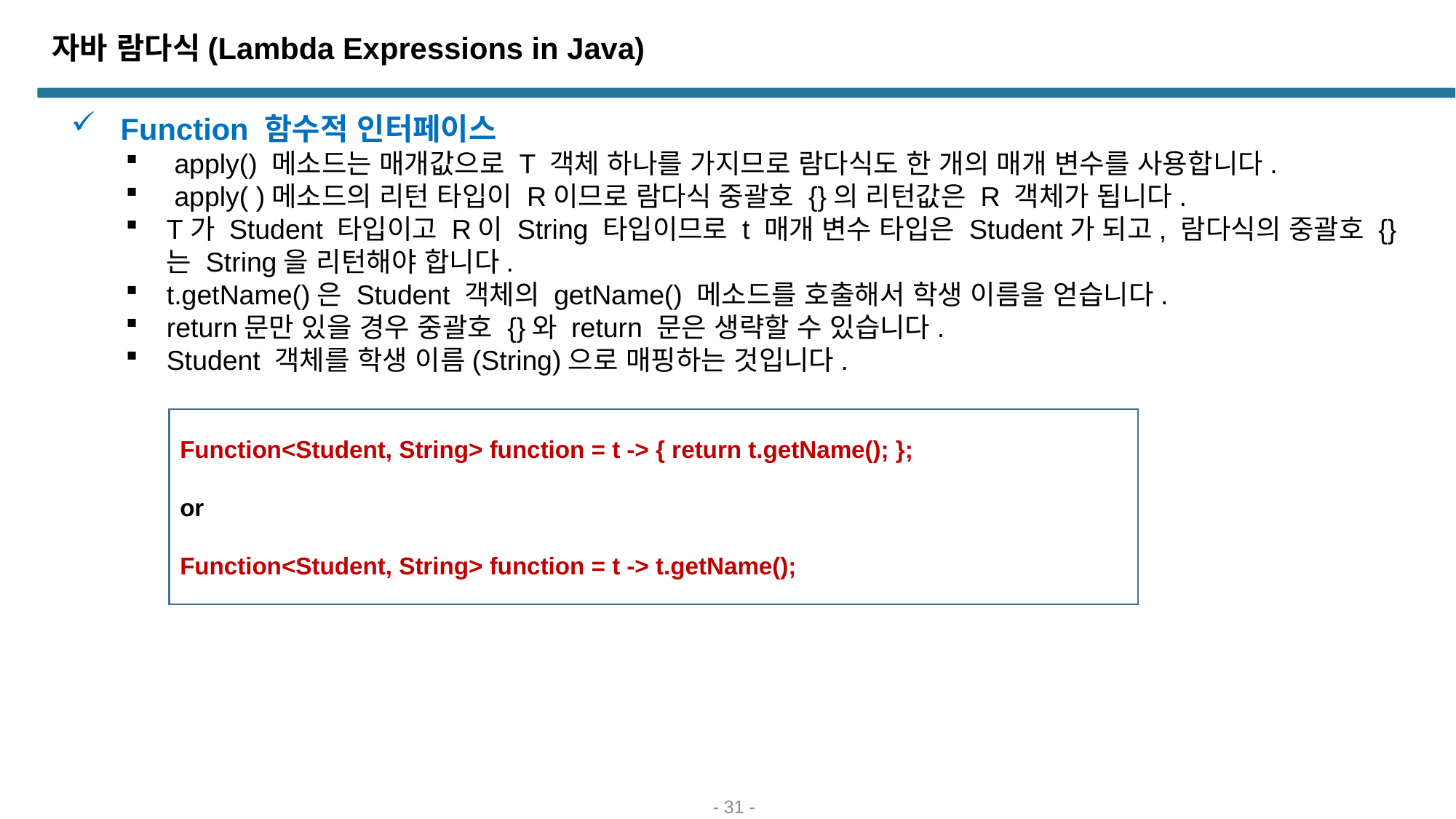

# 자바 람다식(Lambda Expressions in Java)
 Function 함수적 인터페이스
 apply() 메소드는 매개값으로 T 객체 하나를 가지므로 람다식도 한 개의 매개 변수를 사용합니다.
 apply( )메소드의 리턴 타입이 R이므로 람다식 중괄호 {}의 리턴값은 R 객체가 됩니다.
T가 Student 타입이고 R이 String 타입이므로 t 매개 변수 타입은 Student가 되고, 람다식의 중괄호 {}는 String을 리턴해야 합니다.
t.getName()은 Student 객체의 getName() 메소드를 호출해서 학생 이름을 얻습니다.
return문만 있을 경우 중괄호 {}와 return 문은 생략할 수 있습니다.
Student 객체를 학생 이름(String)으로 매핑하는 것입니다.
Function<Student, String> function = t -> { return t.getName(); };

or

Function<Student, String> function = t -> t.getName();
- 31 -